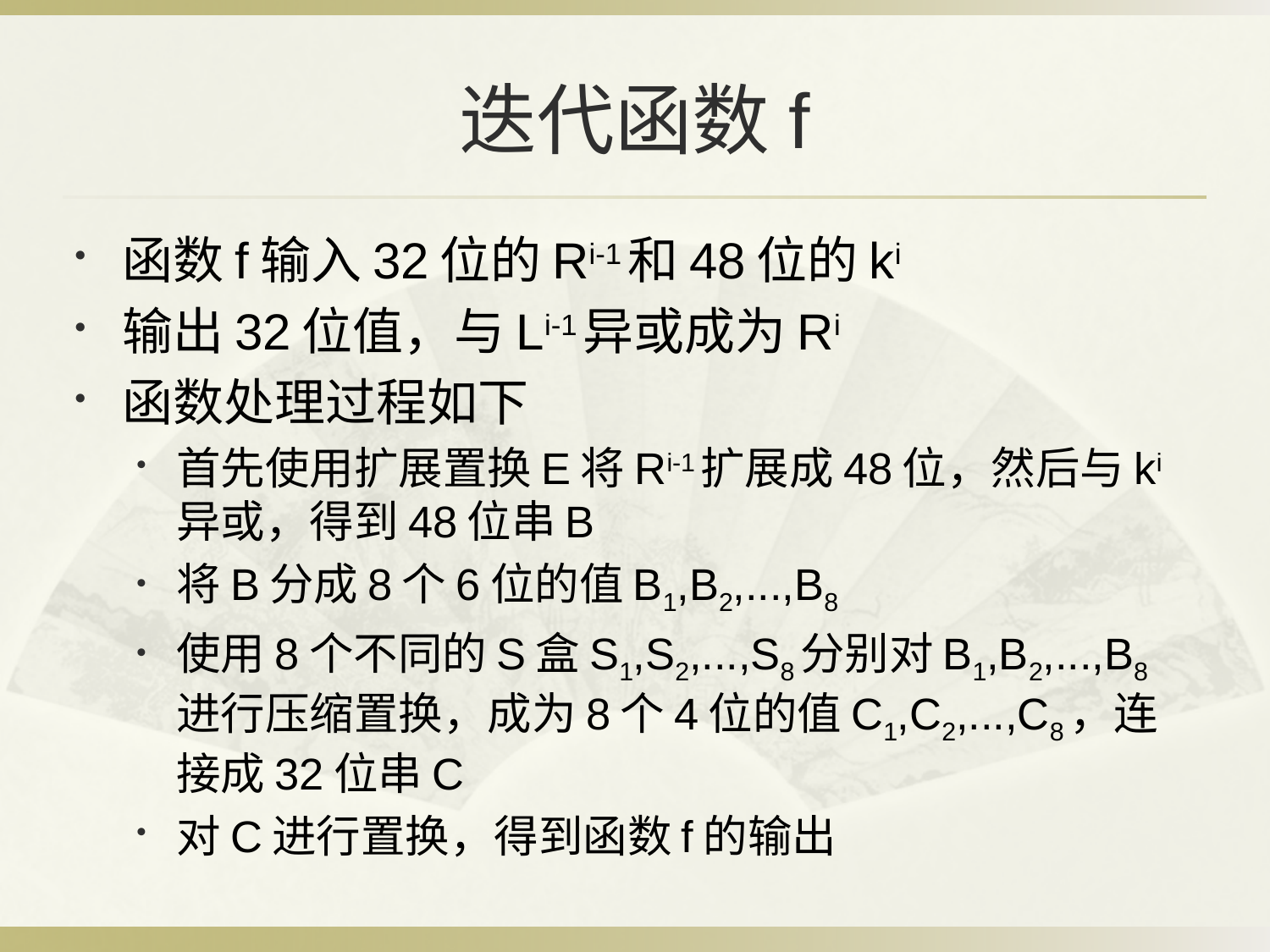

# 迭代函数f
函数f输入32位的Ri-1和48位的ki
输出32位值，与Li-1异或成为Ri
函数处理过程如下
首先使用扩展置换E将Ri-1扩展成48位，然后与ki异或，得到48位串B
将B分成8个6位的值B1,B2,...,B8
使用8个不同的S盒S1,S2,...,S8分别对B1,B2,...,B8进行压缩置换，成为8个4位的值C1,C2,...,C8，连接成32位串C
对C进行置换，得到函数f的输出